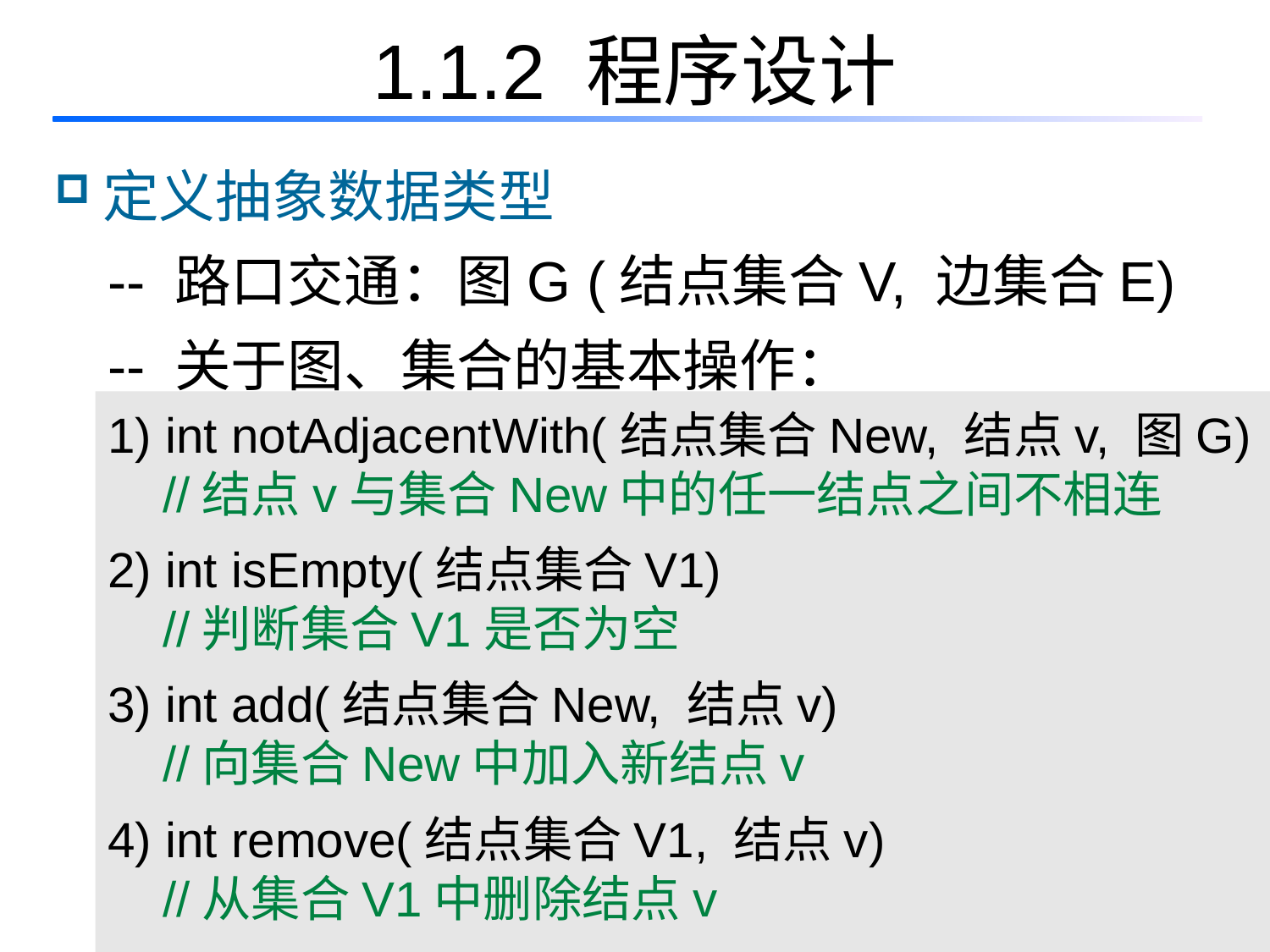

# 1.1.2 程序设计

定义抽象数据类型
-- 路口交通：图G (结点集合V, 边集合E)
-- 关于图、集合的基本操作：

1) int notAdjacentWith(结点集合New, 结点v, 图G)
    //结点v与集合New中的任一结点之间不相连
2) int isEmpty(结点集合V1)
    //判断集合V1是否为空
3) int add(结点集合New, 结点v)
    //向集合New中加入新结点v
4) int remove(结点集合V1, 结点v)
    //从集合V1中删除结点v